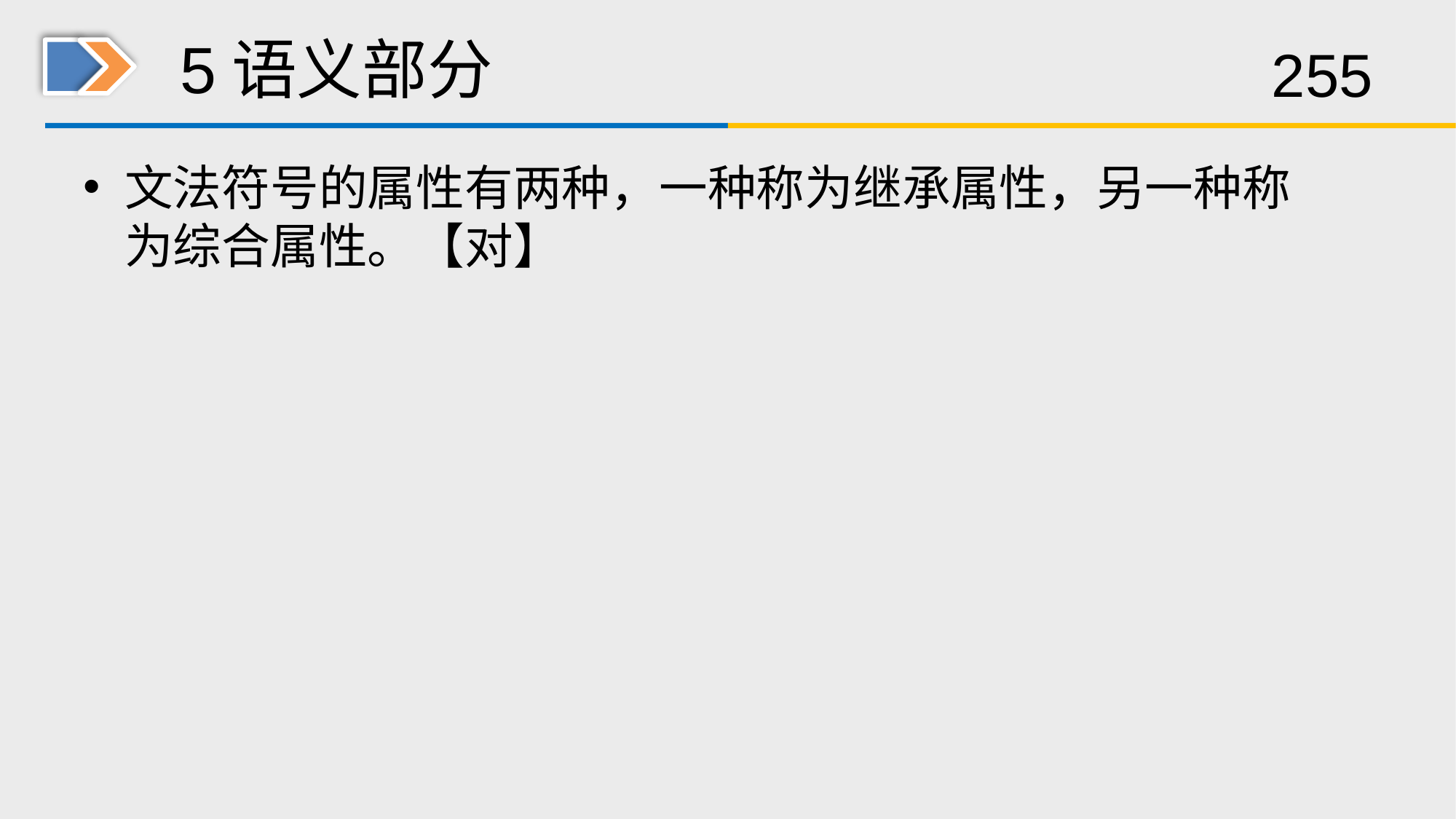

# 5语义部分
255
文法符号的属性有两种，一种称为继承属性，另一种称为综合属性。【对】